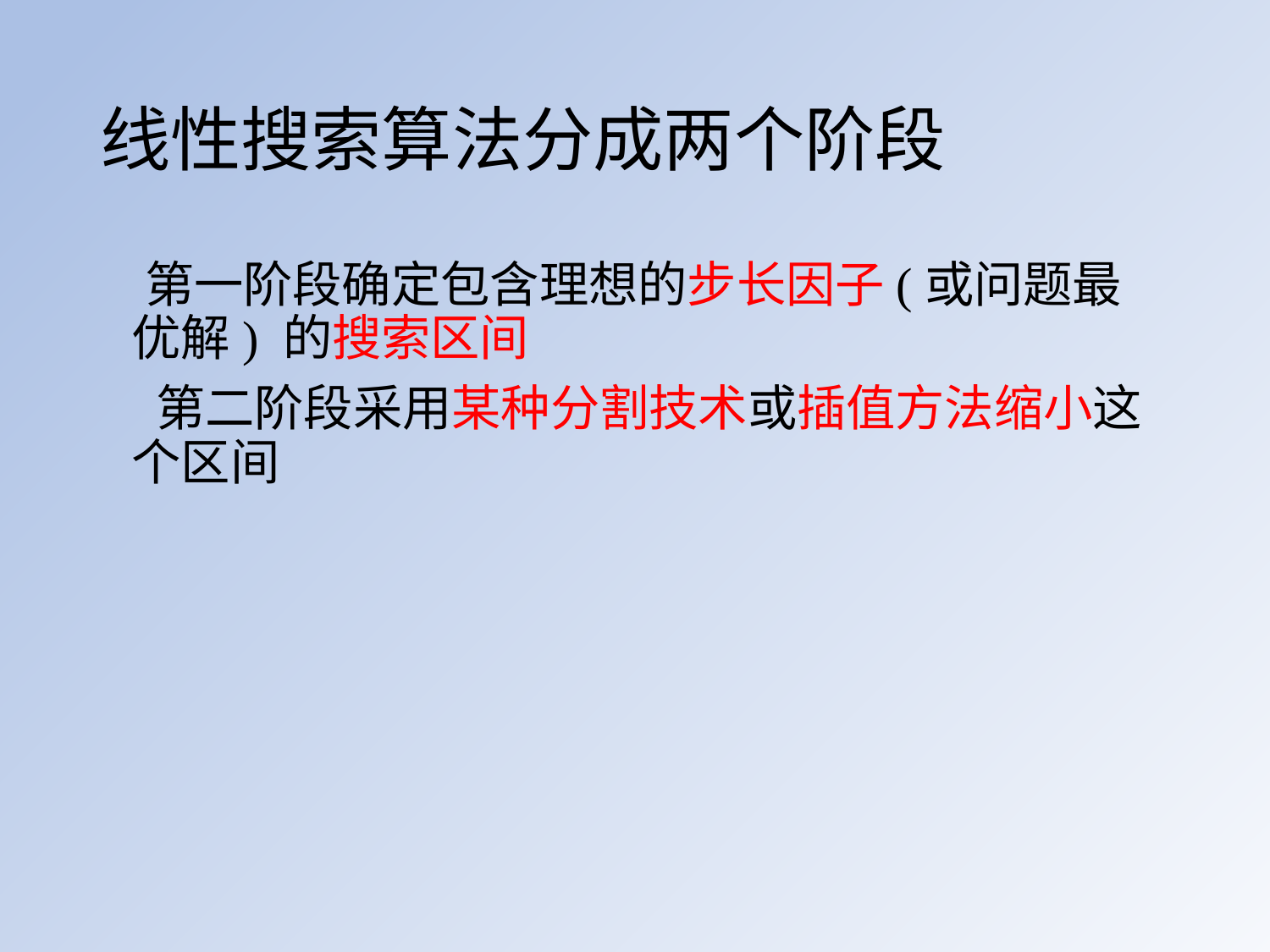

# 线性搜索算法分成两个阶段
   第一阶段确定包含理想的步长因子(或问题最优解) 的搜索区间
    第二阶段采用某种分割技术或插值方法缩小这个区间